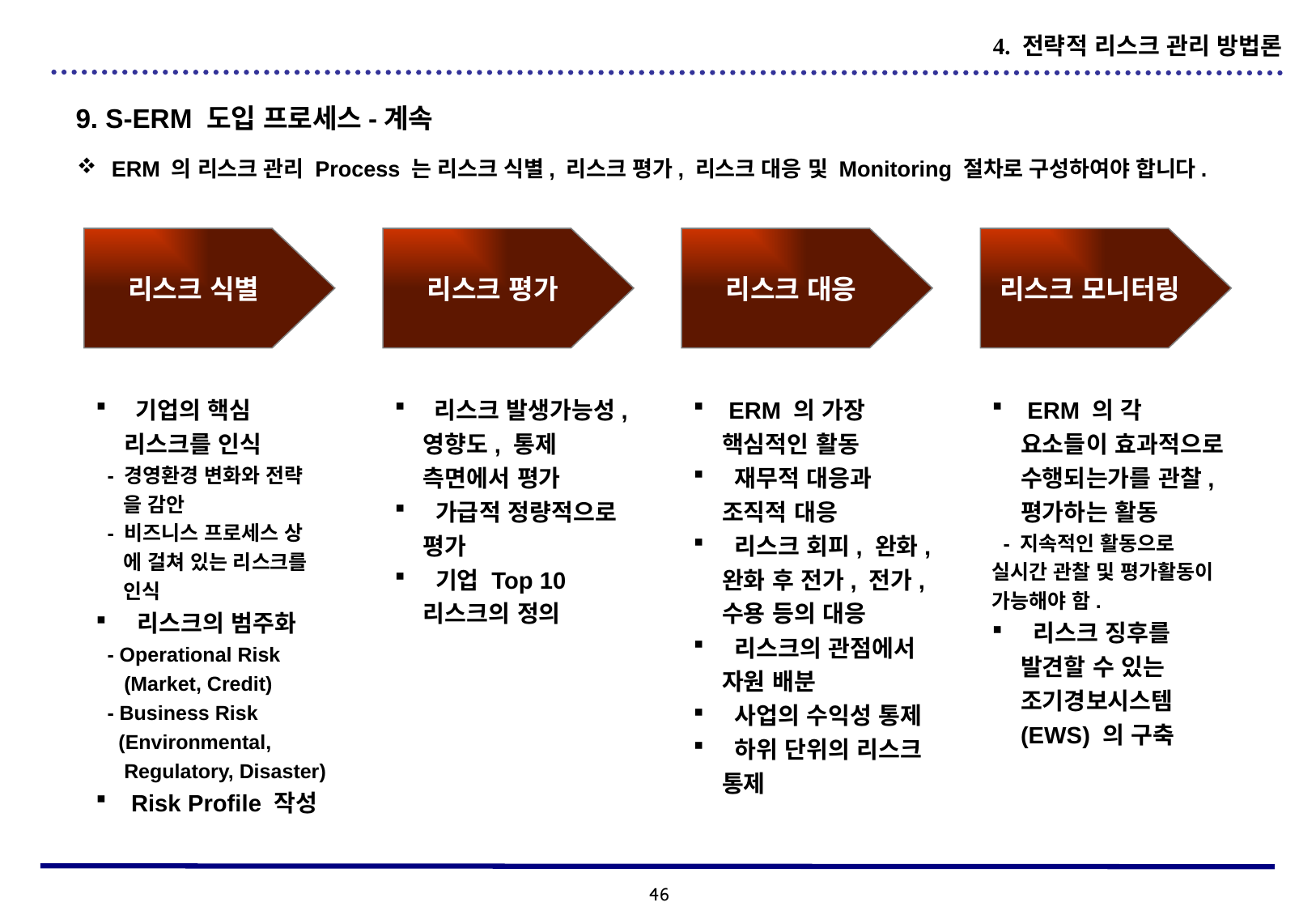

4. 전략적 리스크 관리 방법론
9. S-ERM 도입 프로세스-계속
 ERM 의 리스크 관리 Process 는 리스크 식별, 리스크 평가, 리스크 대응 및 Monitoring 절차로 구성하여야 합니다.
리스크 식별
리스크 평가
리스크 대응
리스크 모니터링
 기업의 핵심 리스크를 인식
  - 경영환경 변화와 전략
    을 감안
  - 비즈니스 프로세스 상
    에 걸쳐 있는 리스크를
    인식
 리스크의 범주화
  - Operational Risk
     (Market, Credit)
  - Business Risk
    (Environmental,
     Regulatory, Disaster)
 Risk Profile 작성
 리스크 발생가능성, 영향도, 통제 측면에서 평가
 가급적 정량적으로 평가
 기업 Top 10 리스크의 정의
 ERM 의 가장 핵심적인 활동
 재무적 대응과 조직적 대응
 리스크 회피, 완화, 완화 후 전가, 전가, 수용 등의 대응
 리스크의 관점에서 자원 배분
 사업의 수익성 통제
 하위 단위의 리스크 통제
 ERM 의 각 요소들이 효과적으로 수행되는가를 관찰, 평가하는 활동
  - 지속적인 활동으로 실시간 관찰 및 평가활동이 가능해야 함.
 리스크 징후를 발견할 수 있는 조기경보시스템(EWS) 의 구축